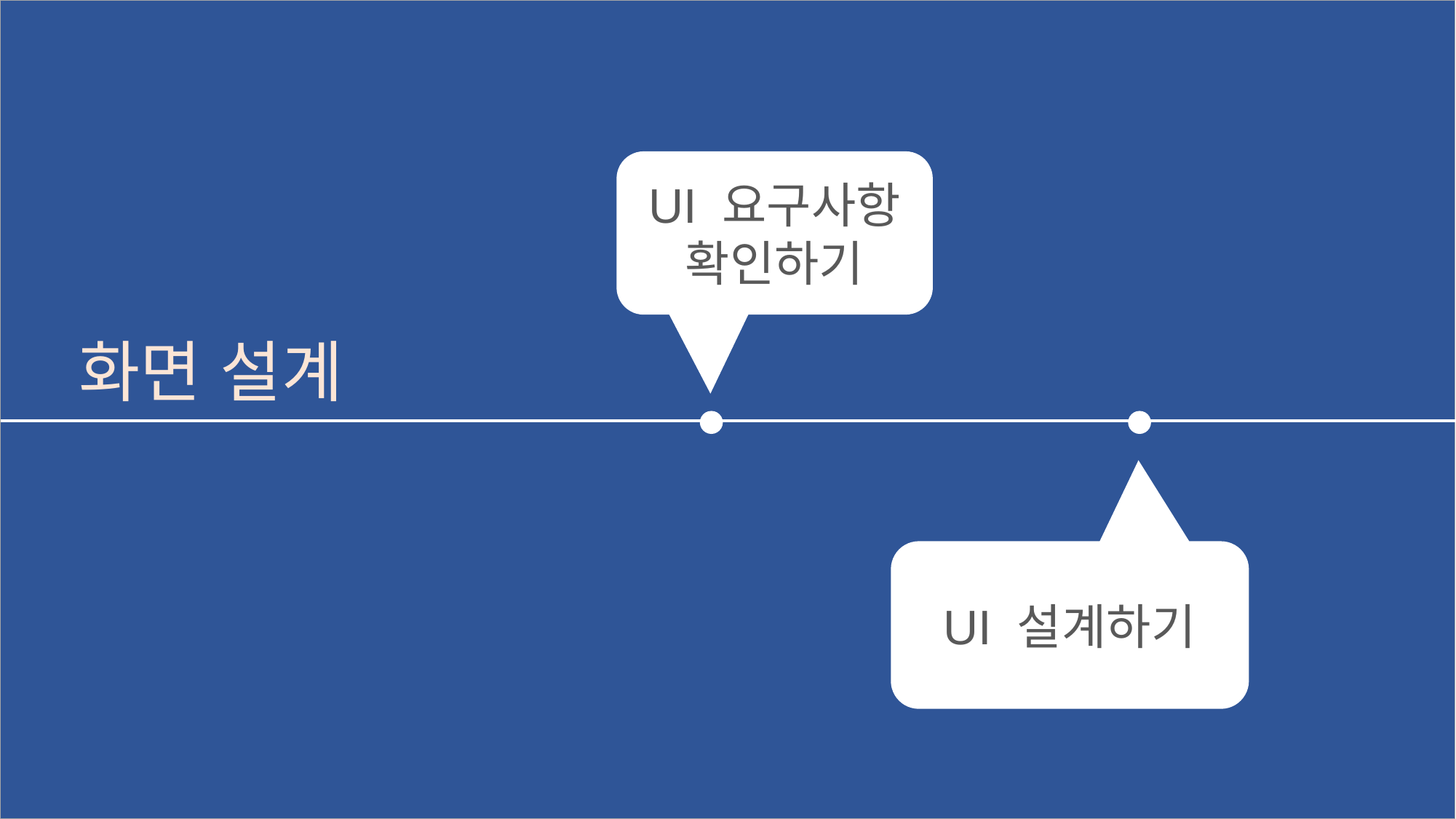

UI 요구사항 확인하기

UI 설계하기
화면 설계